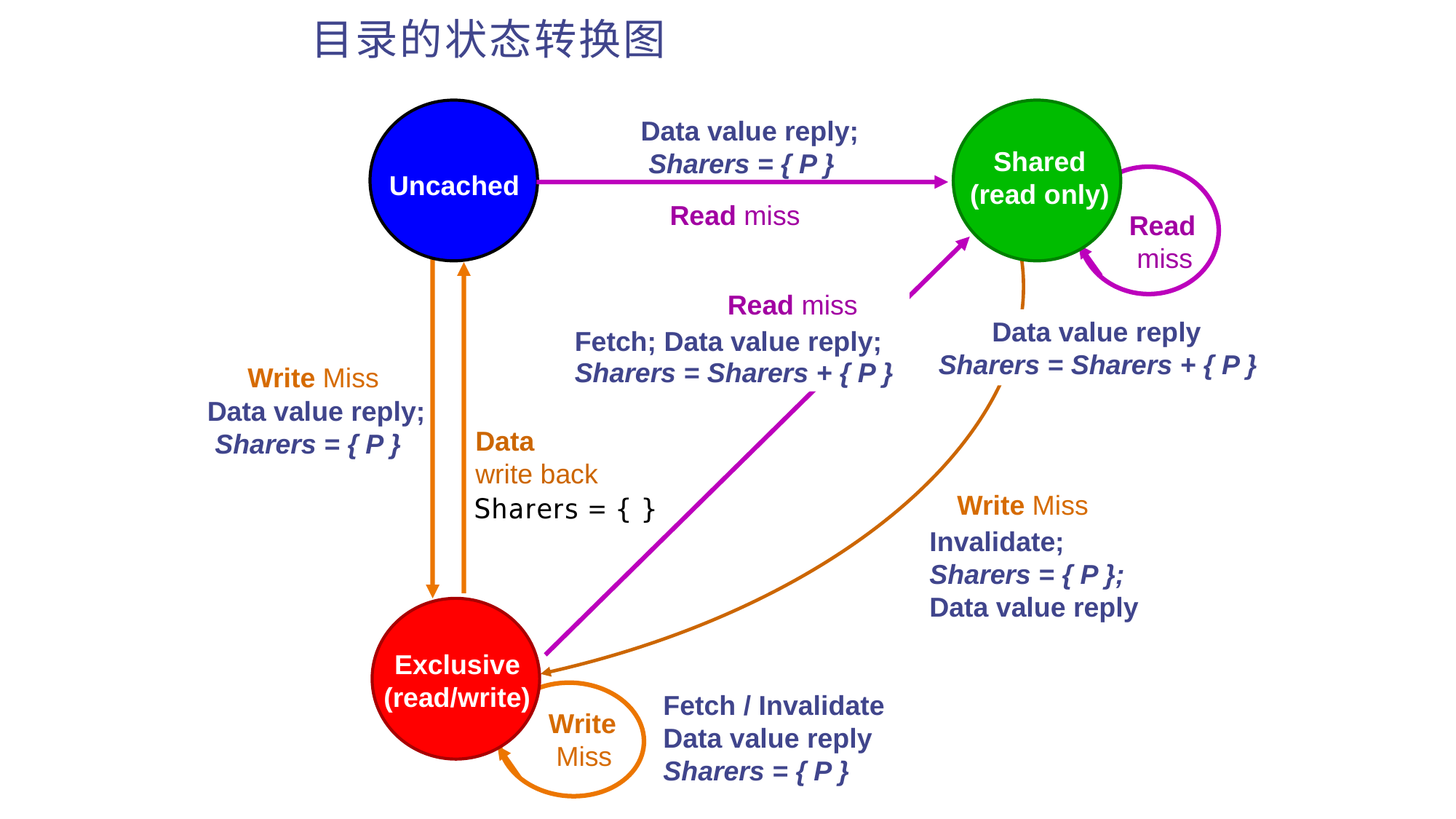

# 目录的状态转换图

Data value reply;
 Sharers = { P }
Shared
(read only)
Uncached

Read miss
Read
 miss

                    Read miss
Fetch; Data value reply;
Sharers = Sharers + { P }
       Data value reply
Sharers = Sharers + { P }
Write Miss
Data value reply;
 Sharers = { P }
Data
write back
Write Miss
Sharers = { }
Invalidate;
Sharers = { P };
Data value reply

Exclusive
(read/write)

Fetch / Invalidate
Data value reply
Sharers = { P }
Write
 Miss